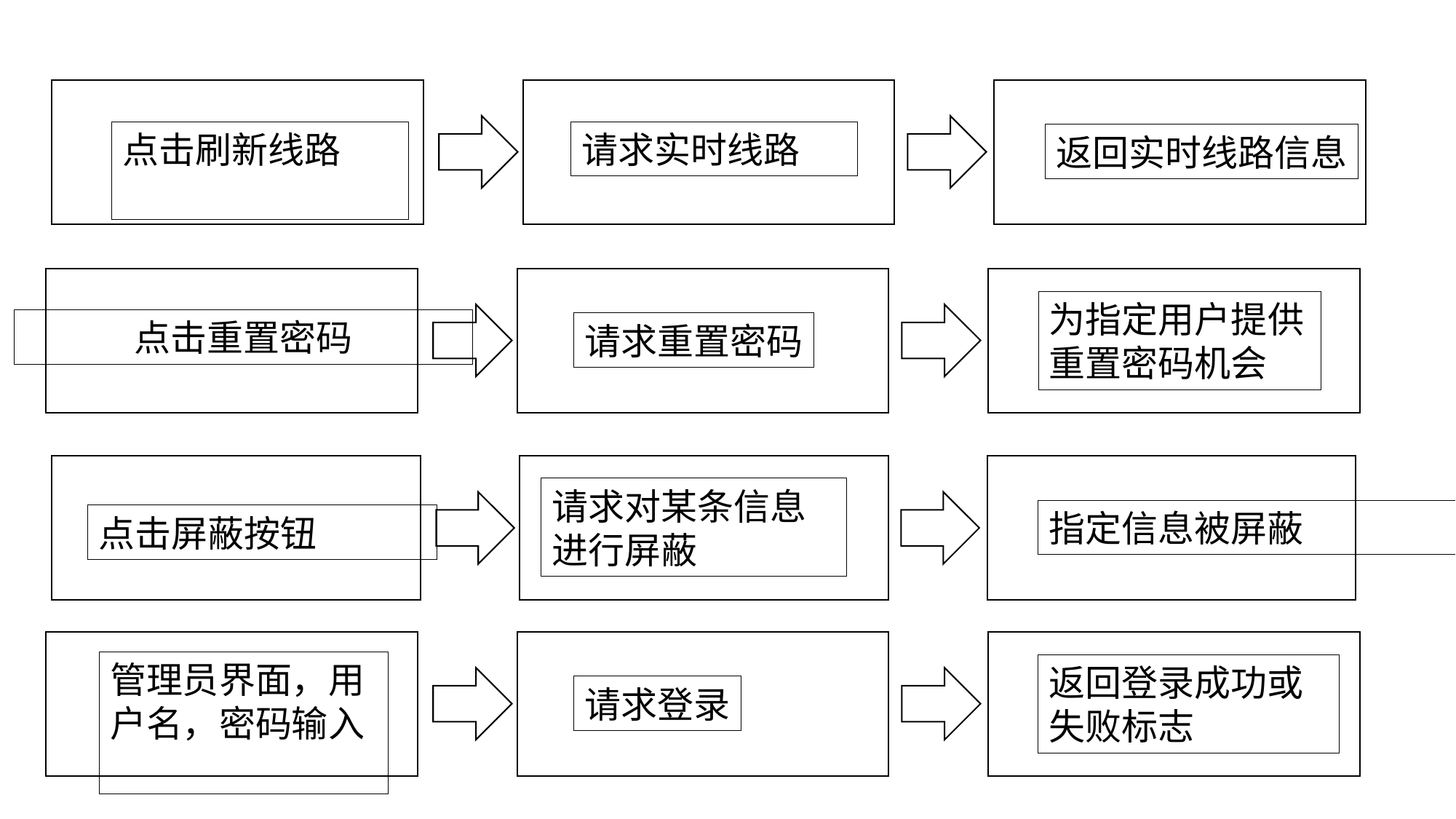

点击刷新线路
请求实时线路
返回实时线路信息

为指定用户提供重置密码机会

	点击重置密码
请求重置密码

请求对某条信息进行屏蔽

指定信息被屏蔽
点击屏蔽按钮

管理员界面，用户名，密码输入
返回登录成功或失败标志

请求登录